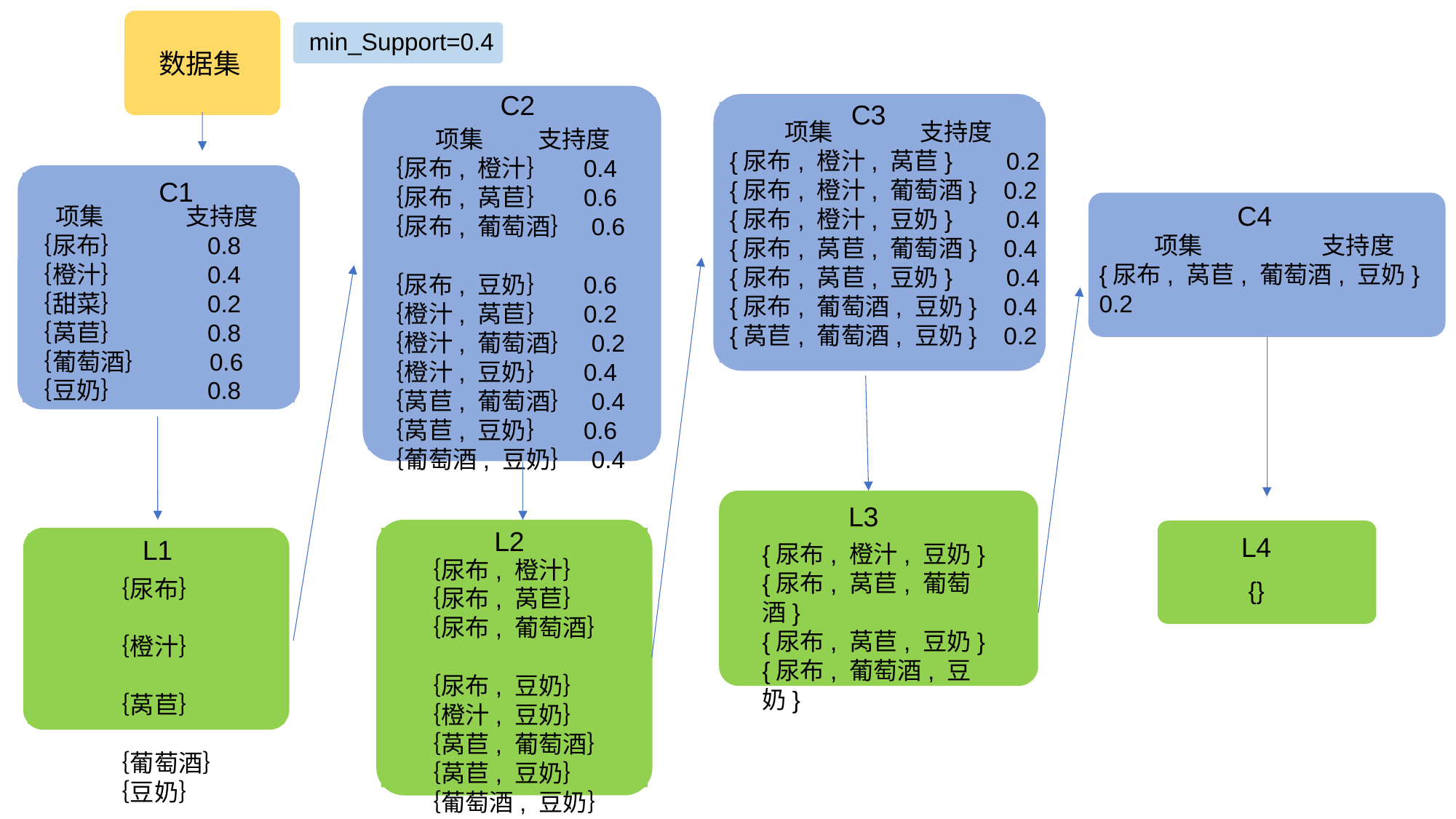

min_Support=0.4

数据集
C2

C3

         项集                支持度
{尿布, 橙汁, 莴苣}        0.2
{尿布, 橙汁, 葡萄酒}    0.2
{尿布, 橙汁, 豆奶}        0.4
{尿布, 莴苣, 葡萄酒}    0.4
{尿布, 莴苣, 豆奶}        0.4
{尿布, 葡萄酒, 豆奶}    0.4
{莴苣, 葡萄酒, 豆奶}    0.2
         项集          支持度
｛尿布, 橙汁｝     0.4
｛尿布, 莴苣｝     0.6
｛尿布, 葡萄酒｝  0.6
｛尿布, 豆奶｝     0.6
｛橙汁, 莴苣｝     0.2
｛橙汁, 葡萄酒｝  0.2
｛橙汁, 豆奶｝     0.4
｛莴苣, 葡萄酒｝  0.4
｛莴苣, 豆奶｝     0.6
｛葡萄酒, 豆奶｝  0.4

C1

C4
    项集               支持度
｛尿布｝              0.8
｛橙汁｝              0.4
｛甜菜｝              0.2
｛莴苣｝              0.8
｛葡萄酒｝          0.6
｛豆奶｝              0.8
         项集                      支持度
{尿布, 莴苣, 葡萄酒, 豆奶}   0.2

L3
L2

L4
L1

{尿布, 橙汁, 豆奶}
{尿布, 莴苣, 葡萄酒}
{尿布, 莴苣, 豆奶}
{尿布, 葡萄酒, 豆奶}
｛尿布, 橙汁｝
｛尿布, 莴苣｝
｛尿布, 葡萄酒｝
｛尿布, 豆奶｝
｛橙汁, 豆奶｝     ｛莴苣, 葡萄酒｝  ｛莴苣, 豆奶｝     ｛葡萄酒, 豆奶｝
｛尿布｝
｛橙汁｝
｛莴苣｝
｛葡萄酒｝
｛豆奶｝
{}